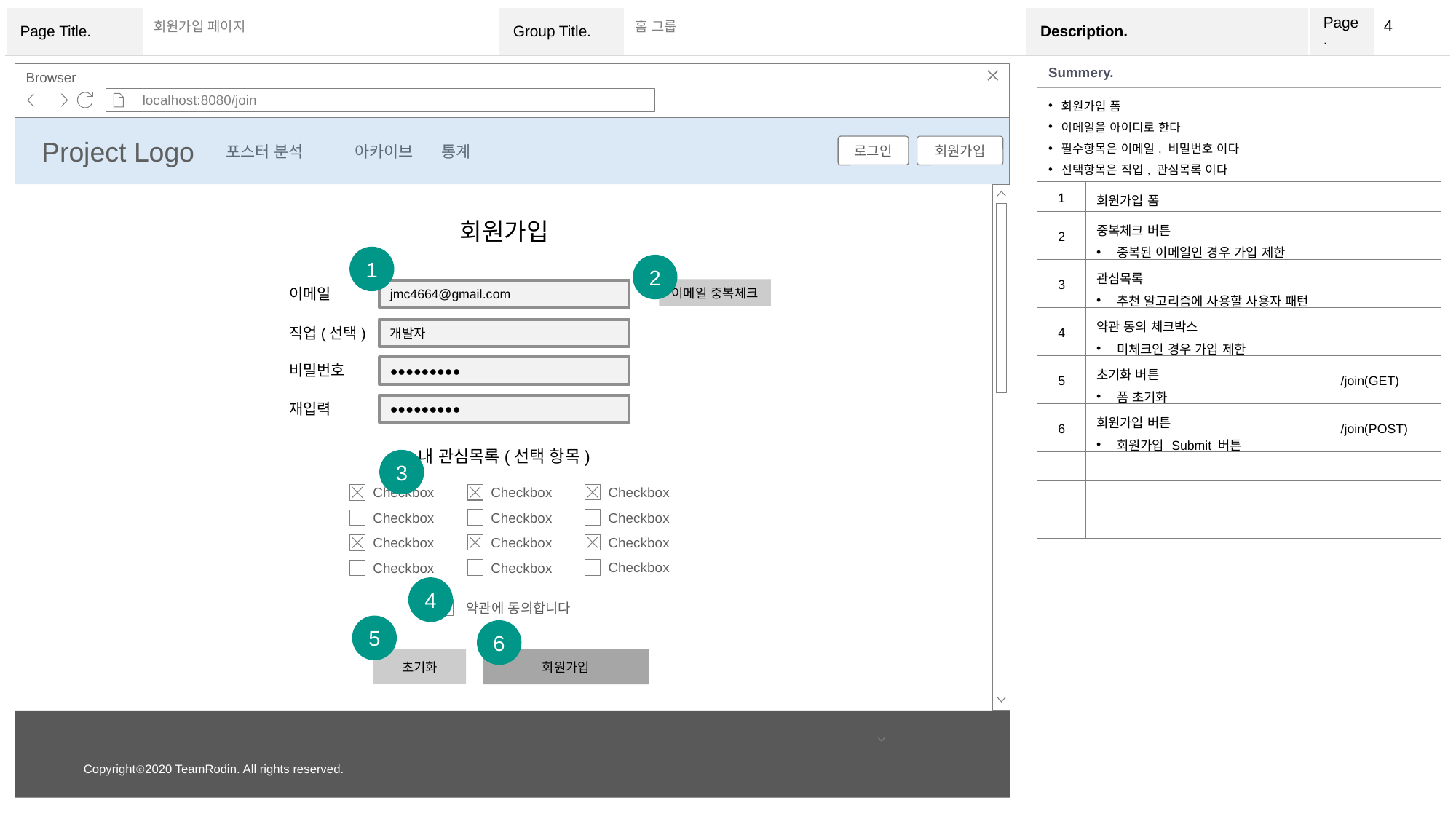

회원가입 페이지
홈 그룹
| Summery. |  |  |
| --- | --- | --- |
| 회원가입 폼 이메일을 아이디로 한다 필수항목은 이메일, 비밀번호 이다 선택항목은 직업, 관심목록 이다 |  |  |
| 1 | 회원가입 폼 |  |
| 2 | 중복체크 버튼 중복된 이메일인 경우 가입 제한 |  |
| 3 | 관심목록 추천 알고리즘에 사용할 사용자 패턴 |  |
| 4 | 약관 동의 체크박스 미체크인 경우 가입 제한 |  |
| 5 | 초기화 버튼 폼 초기화 | /join(GET) |
| 6 | 회원가입 버튼 회원가입 Submit 버튼 | /join(POST) |
|  |  |  |
|  |  |  |
|  |  |  |
localhost:8080/join
로그인
회원가입
회원가입
1
2
이메일
이메일 중복체크
jmc4664@gmail.com
직업(선택)
개발자
비밀번호
●●●●●●●●●
재입력
●●●●●●●●●
내 관심목록(선택 항목)
3
Checkbox

Checkbox

Checkbox

Checkbox

Checkbox

Checkbox

Checkbox

Checkbox

Checkbox

Checkbox

Checkbox

Checkbox

4
약관에 동의합니다

5
6
초기화
회원가입